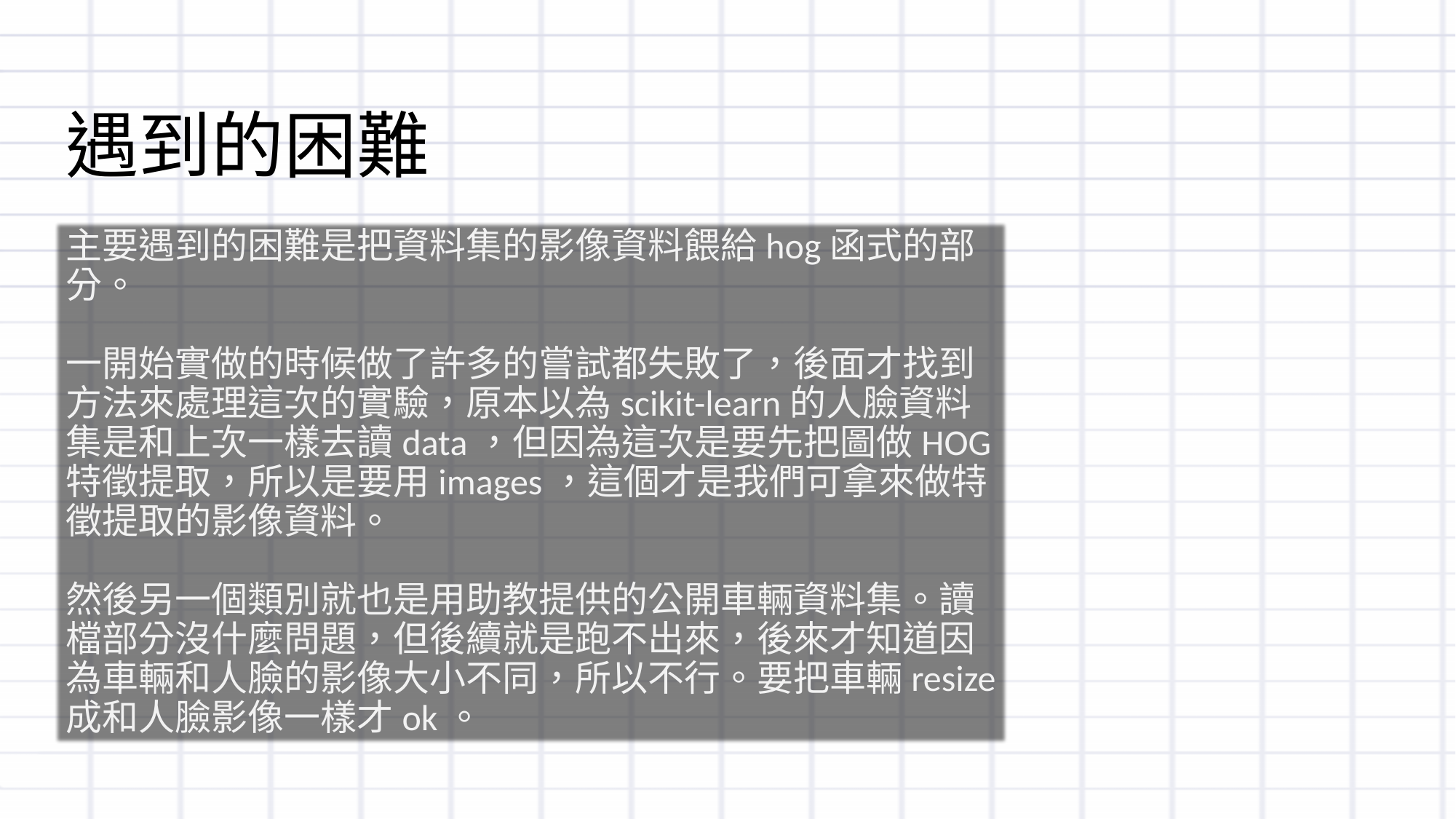

# 遇到的困難
主要遇到的困難是把資料集的影像資料餵給hog函式的部分。

一開始實做的時候做了許多的嘗試都失敗了，後面才找到方法來處理這次的實驗，原本以為scikit-learn的人臉資料集是和上次一樣去讀data，但因為這次是要先把圖做HOG特徵提取，所以是要用images，這個才是我們可拿來做特徵提取的影像資料。

然後另一個類別就也是用助教提供的公開車輛資料集。讀檔部分沒什麼問題，但後續就是跑不出來，後來才知道因為車輛和人臉的影像大小不同，所以不行。要把車輛resize成和人臉影像一樣才ok。